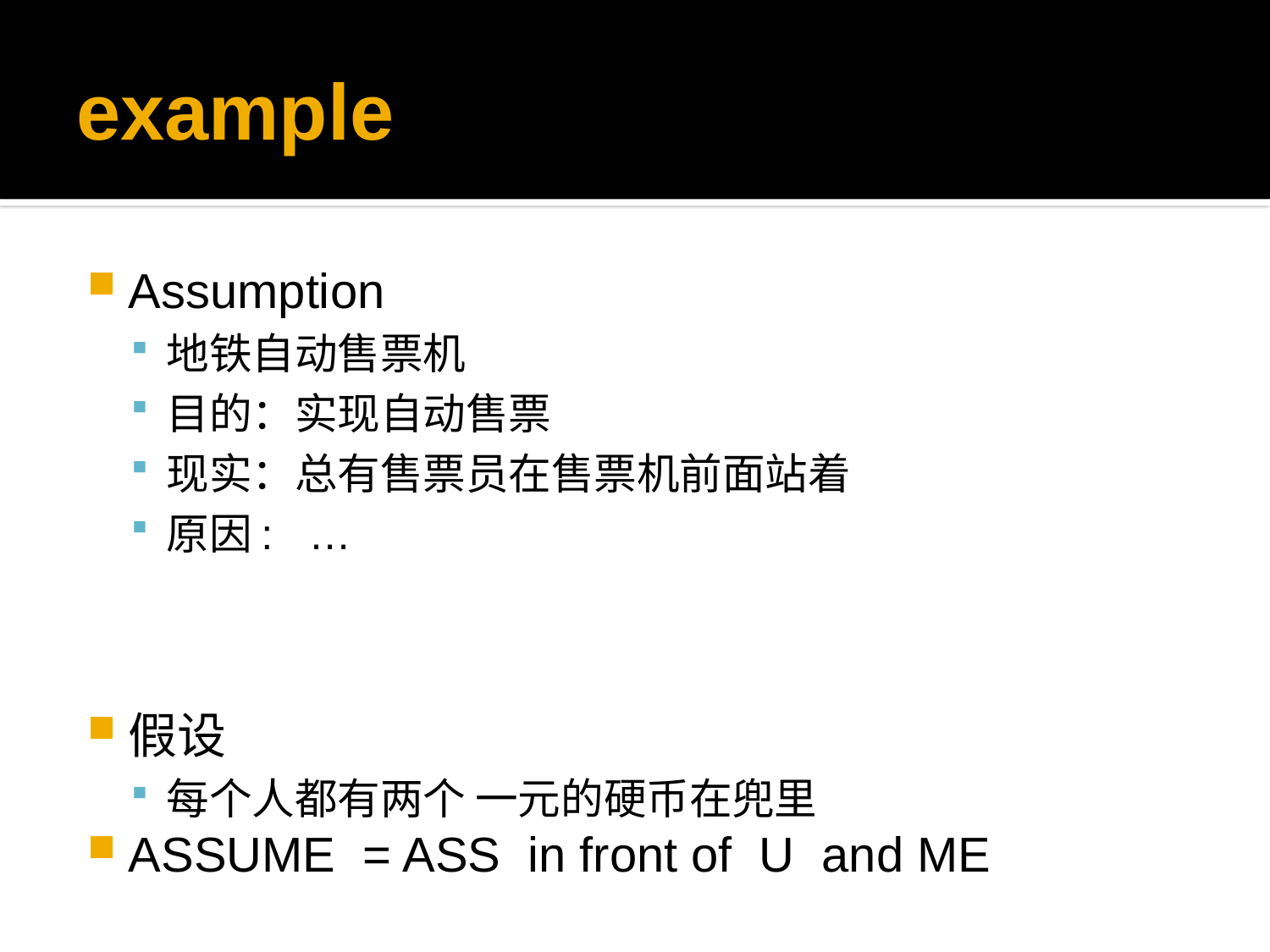

# example
Assumption
地铁自动售票机
目的：实现自动售票
现实：总有售票员在售票机前面站着
原因:   …

假设
每个人都有两个 一元的硬币在兜里
ASSUME  = ASS  in front of  U  and ME